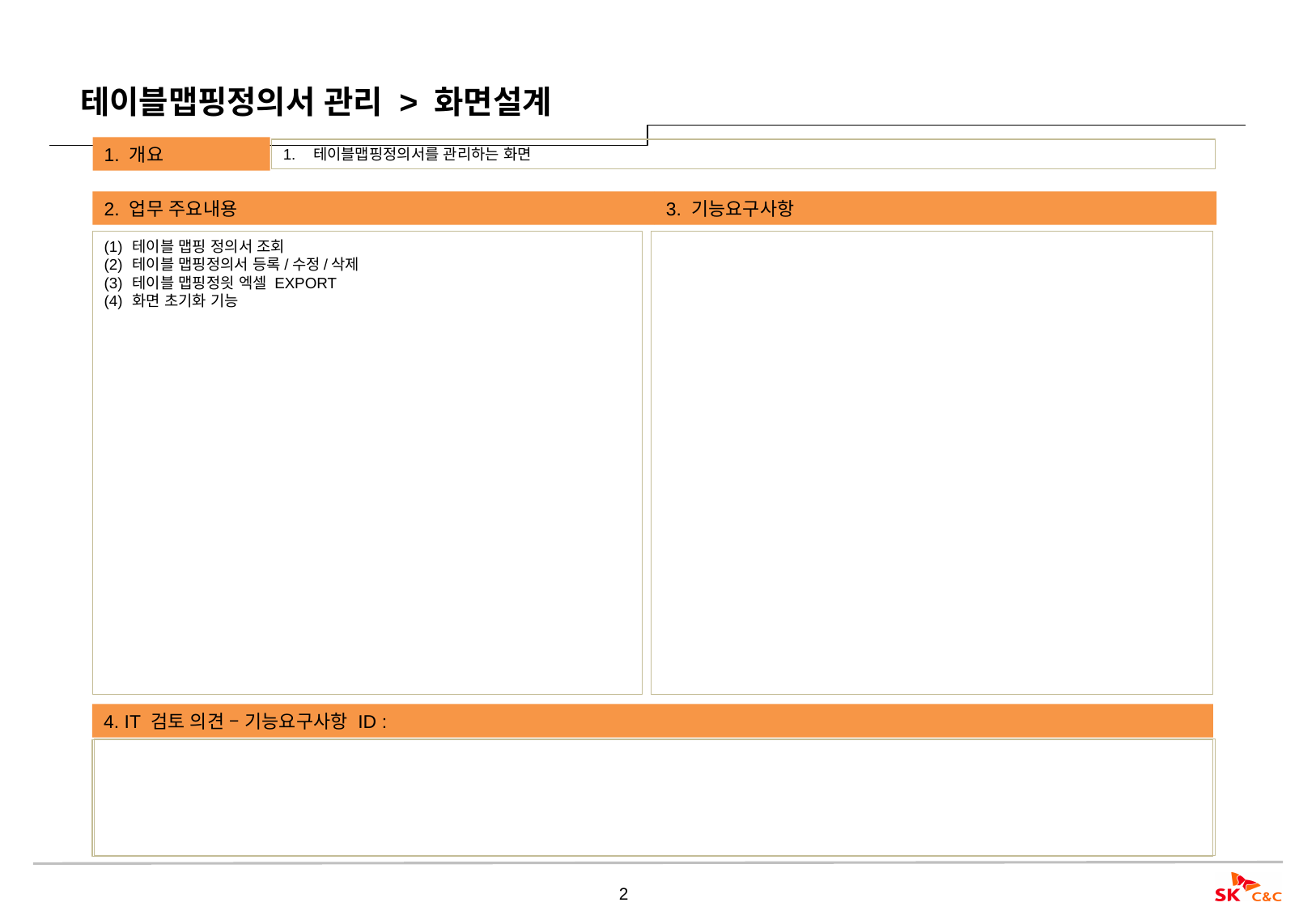

테이블맵핑정의서 관리 > 화면설계

1. 개요
테이블맵핑정의서를 관리하는 화면
2. 업무 주요내용
3. 기능요구사항
테이블 맵핑 정의서 조회
테이블 맵핑정의서 등록/수정/삭제
테이블 맵핑정읫 엑셀 EXPORT
화면 초기화 기능

4. IT 검토 의견 – 기능요구사항 ID :